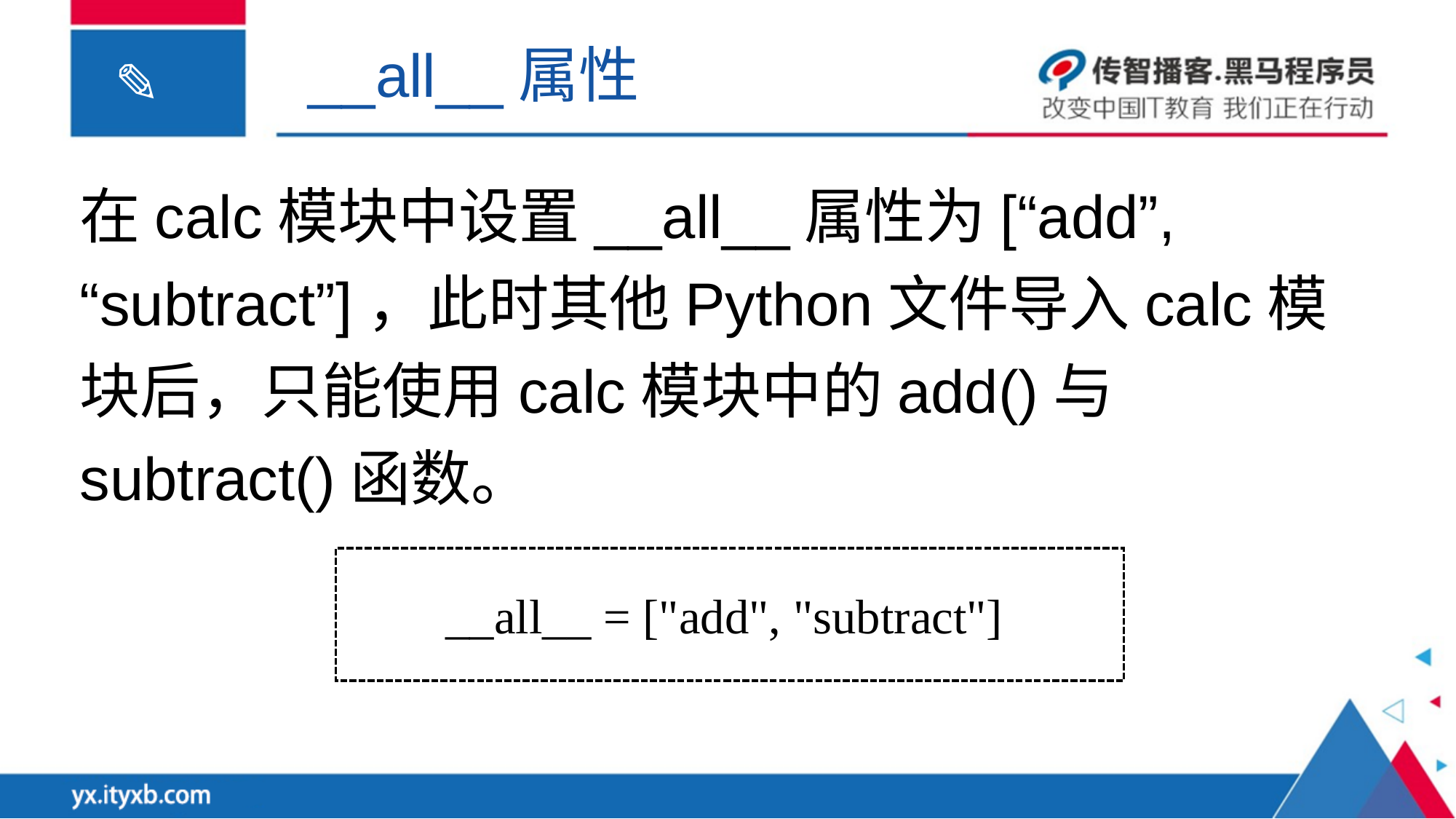

__all__属性
在calc模块中设置__all__属性为[“add”, “subtract”]，此时其他Python文件导入calc模块后，只能使用calc模块中的add()与subtract()函数。

__all__ = ["add", "subtract"]